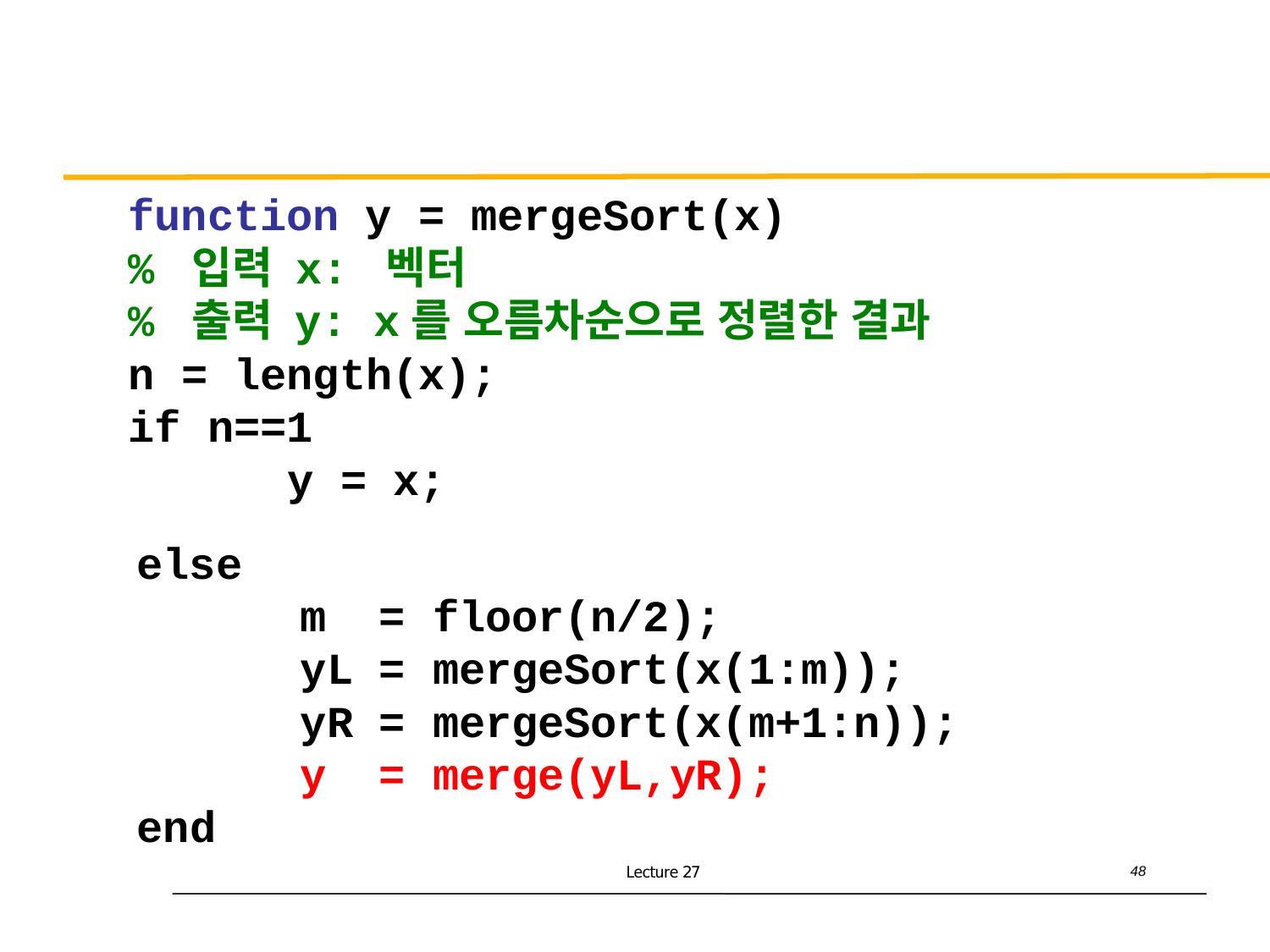

function y = mergeSort(x)
% 입력 x: 벡터
% 출력 y: x를 오름차순으로 정렬한 결과
n = length(x);
if n==1
y = x;
| else |  |  |  |
| --- | --- | --- | --- |
|  | m | = | floor(n/2); |
|  | yL | = | mergeSort(x(1:m)); |
|  | yR | = | mergeSort(x(m+1:n)); |
|  | y | = | merge(yL,yR); |
| end |  |  |  |
Lecture 27
48